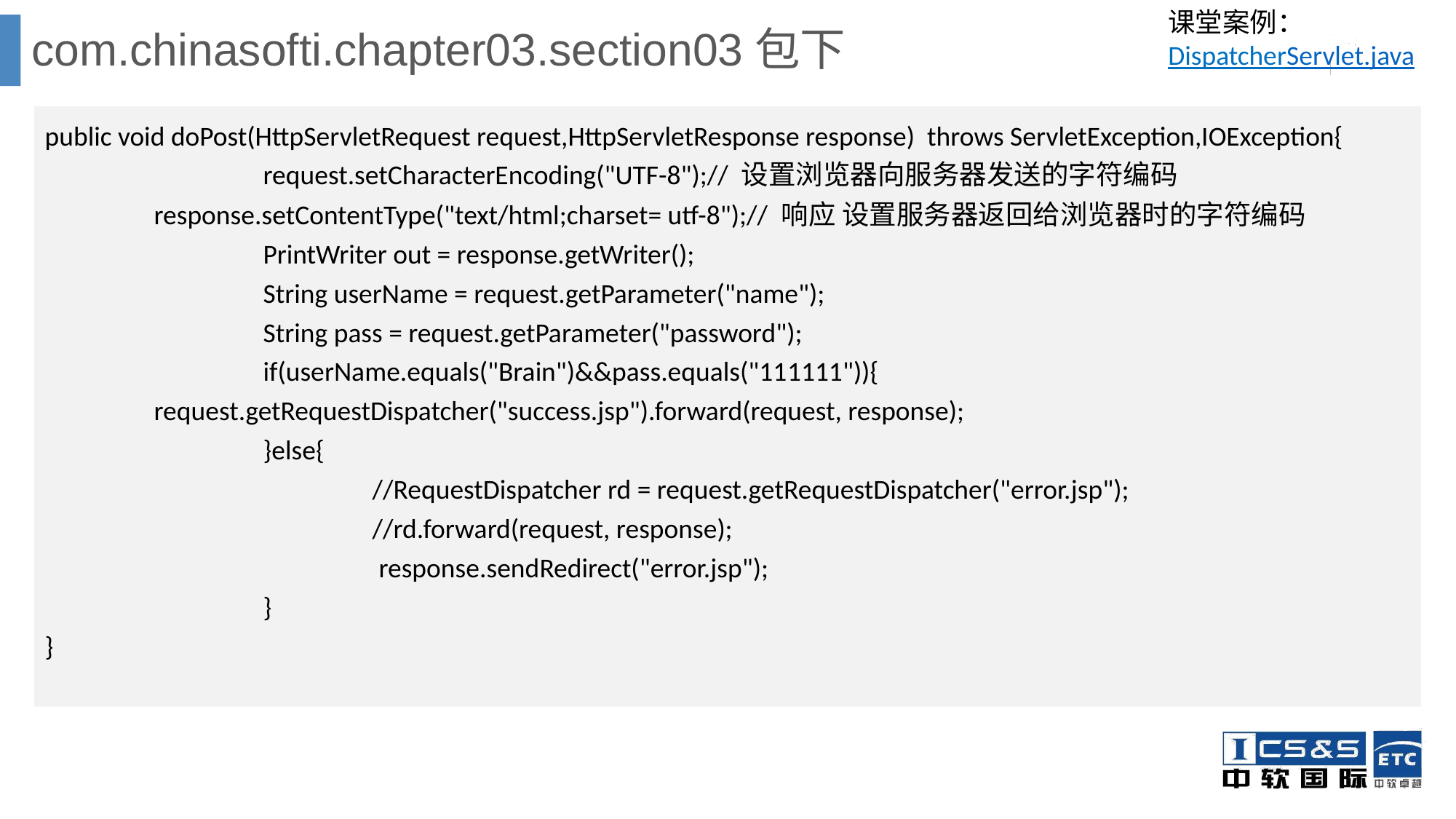

课堂案例：DispatcherServlet.java
# com.chinasofti.chapter03.section03包下

public void doPost(HttpServletRequest request,HttpServletResponse response)  throws ServletException,IOException{
		request.setCharacterEncoding("UTF-8");// 设置浏览器向服务器发送的字符编码
	response.setContentType("text/html;charset= utf-8");// 响应 设置服务器返回给浏览器时的字符编码
		PrintWriter out = response.getWriter();
		String userName = request.getParameter("name");
		String pass = request.getParameter("password");
		if(userName.equals("Brain")&&pass.equals("111111")){
	request.getRequestDispatcher("success.jsp").forward(request, response);
		}else{
			//RequestDispatcher rd = request.getRequestDispatcher("error.jsp");
			//rd.forward(request, response);
                                                      response.sendRedirect("error.jsp");
		}
}